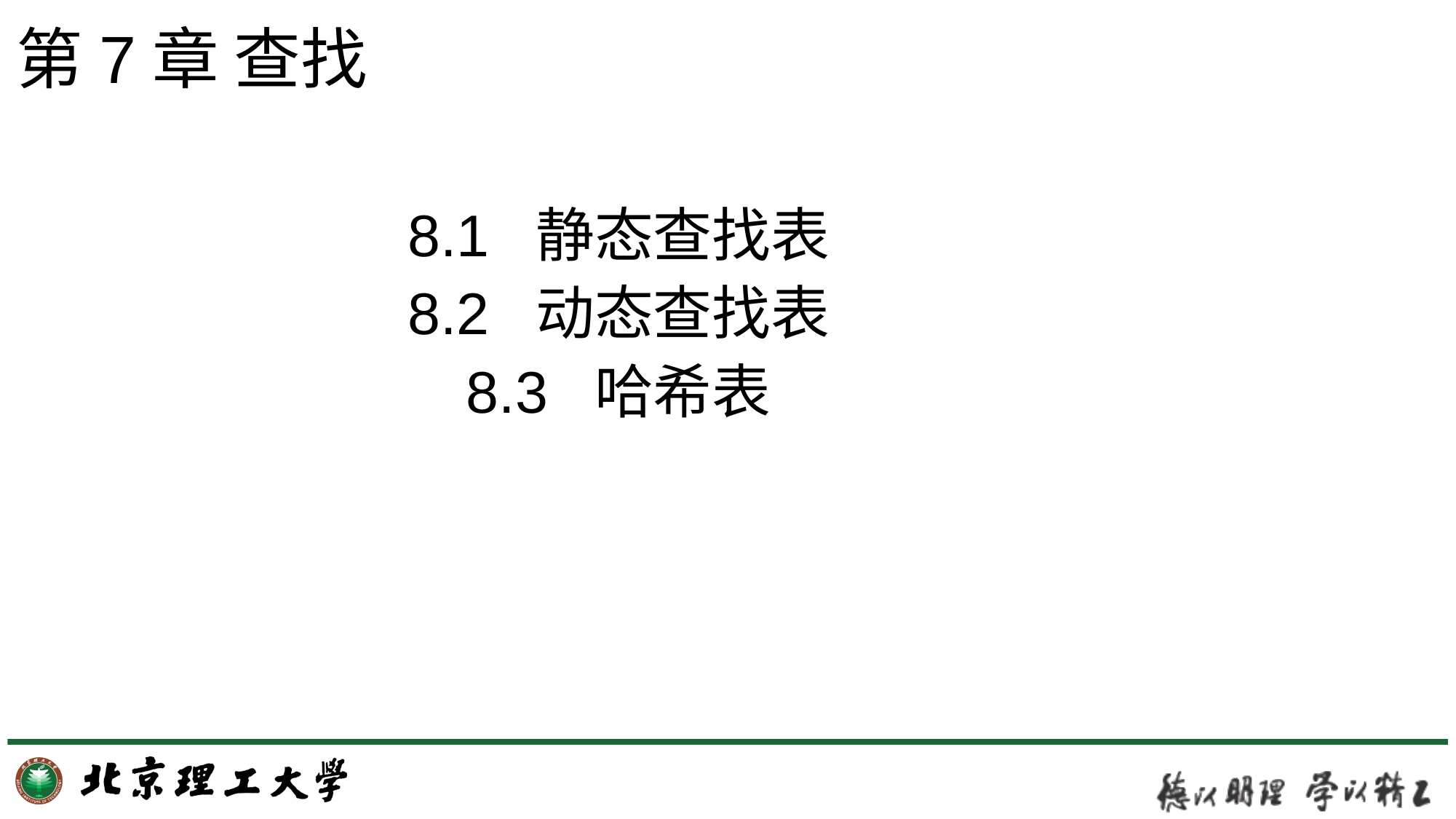

# 第7章 查找
		8.1  静态查找表
      	8.2  动态查找表
     	8.3  哈希表